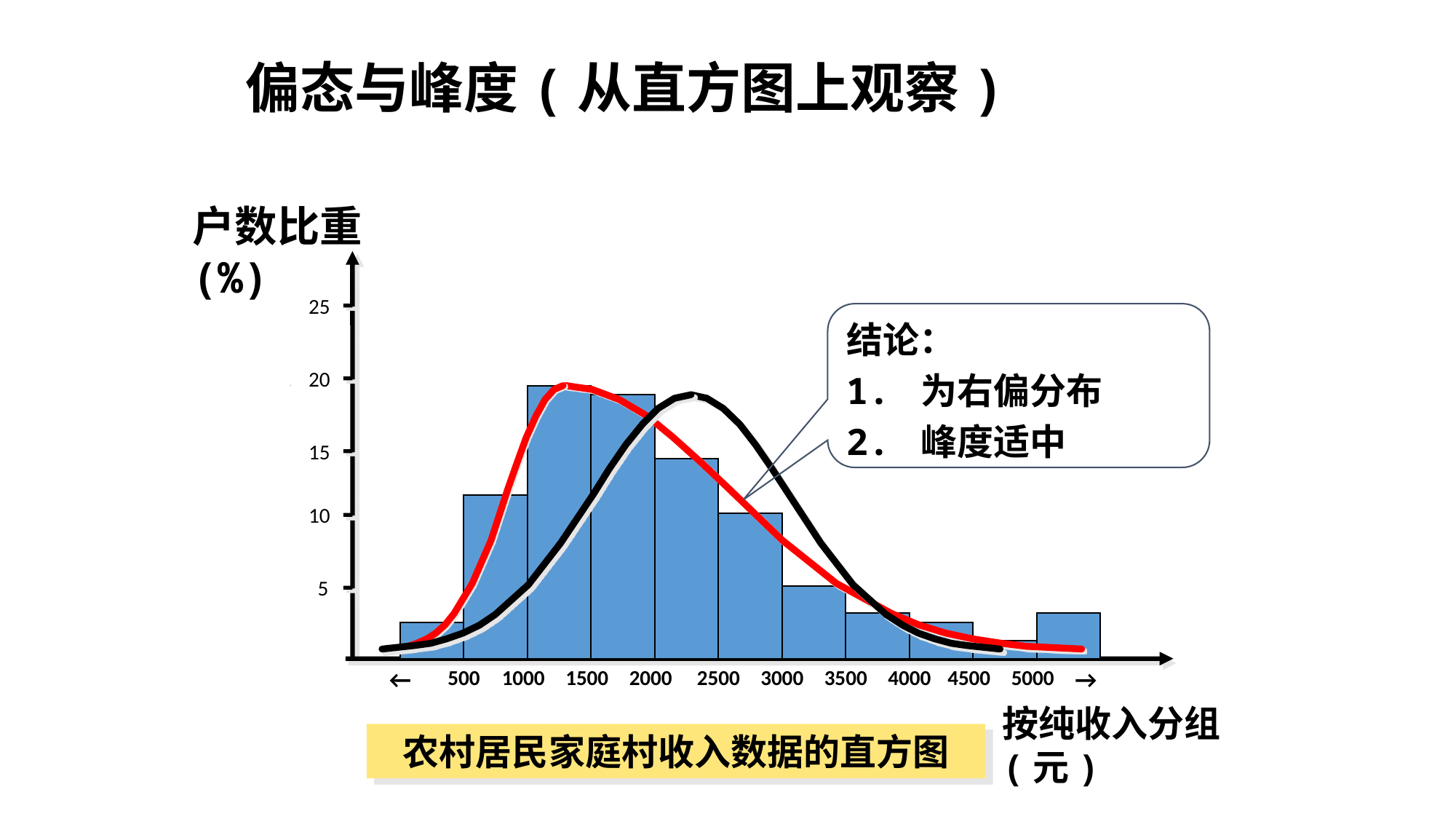

# 偏态与峰度(从直方图上观察)
户数比重(%)

25

20

15

10

5

结论：
1. 为右偏分布
2. 峰度适中

1500

2000

2500

1000

3000

3500

4000

→

←
500

4500

5000

按纯收入分组(元)
农村居民家庭村收入数据的直方图